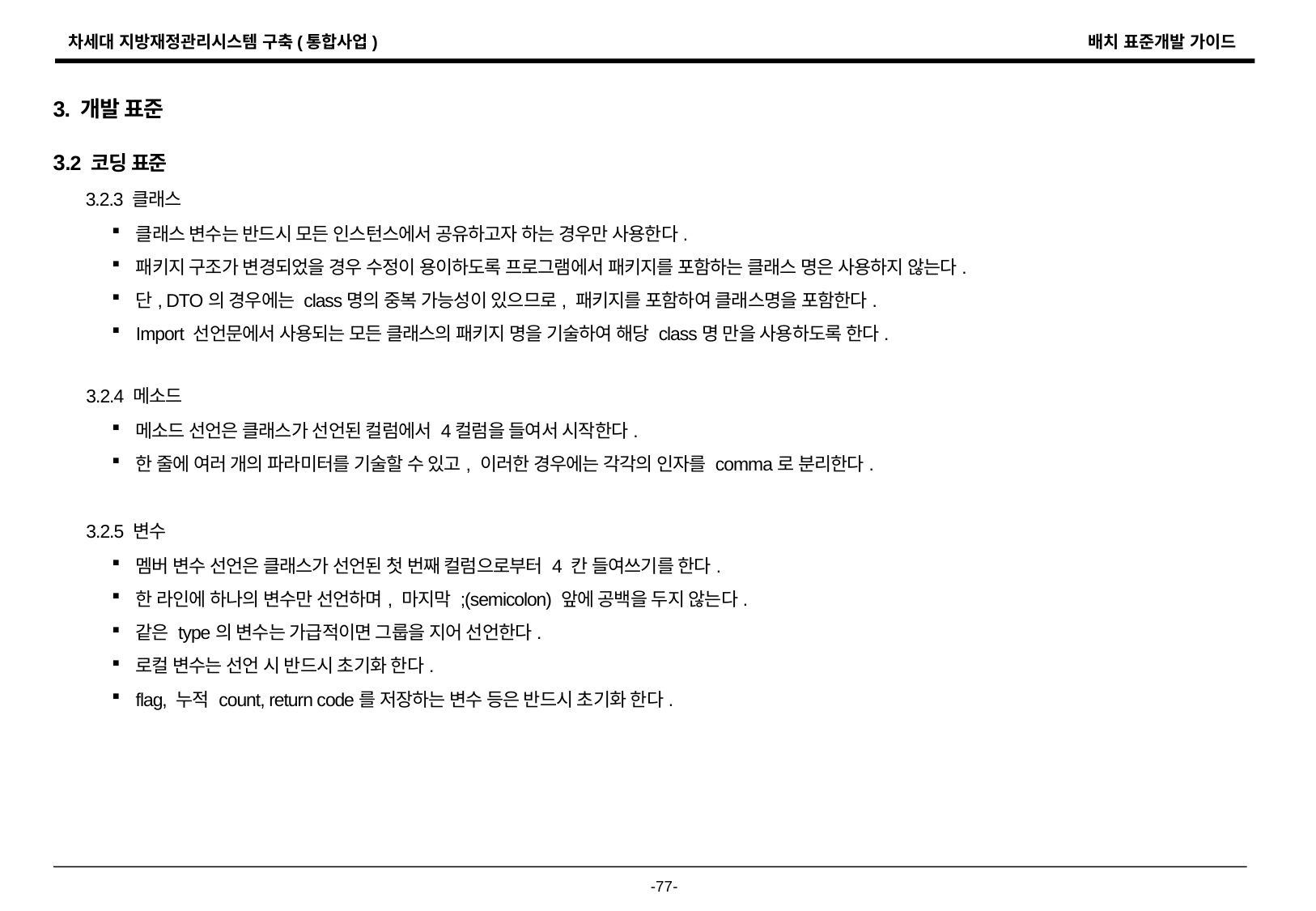

3. 개발 표준
3.2 코딩 표준
3.2.3 클래스
클래스 변수는 반드시 모든 인스턴스에서 공유하고자 하는 경우만 사용한다.
패키지 구조가 변경되었을 경우 수정이 용이하도록 프로그램에서 패키지를 포함하는 클래스 명은 사용하지 않는다.
단, DTO의 경우에는 class명의 중복 가능성이 있으므로, 패키지를 포함하여 클래스명을 포함한다.
Import 선언문에서 사용되는 모든 클래스의 패키지 명을 기술하여 해당 class명 만을 사용하도록 한다.
3.2.4 메소드
메소드 선언은 클래스가 선언된 컬럼에서 4컬럼을 들여서 시작한다.
한 줄에 여러 개의 파라미터를 기술할 수 있고, 이러한 경우에는 각각의 인자를 comma로 분리한다.
3.2.5 변수
멤버 변수 선언은 클래스가 선언된 첫 번째 컬럼으로부터 4 칸 들여쓰기를 한다.
한 라인에 하나의 변수만 선언하며, 마지막 ;(semicolon) 앞에 공백을 두지 않는다.
같은 type의 변수는 가급적이면 그룹을 지어 선언한다.
로컬 변수는 선언 시 반드시 초기화 한다.
flag, 누적 count, return code를 저장하는 변수 등은 반드시 초기화 한다.